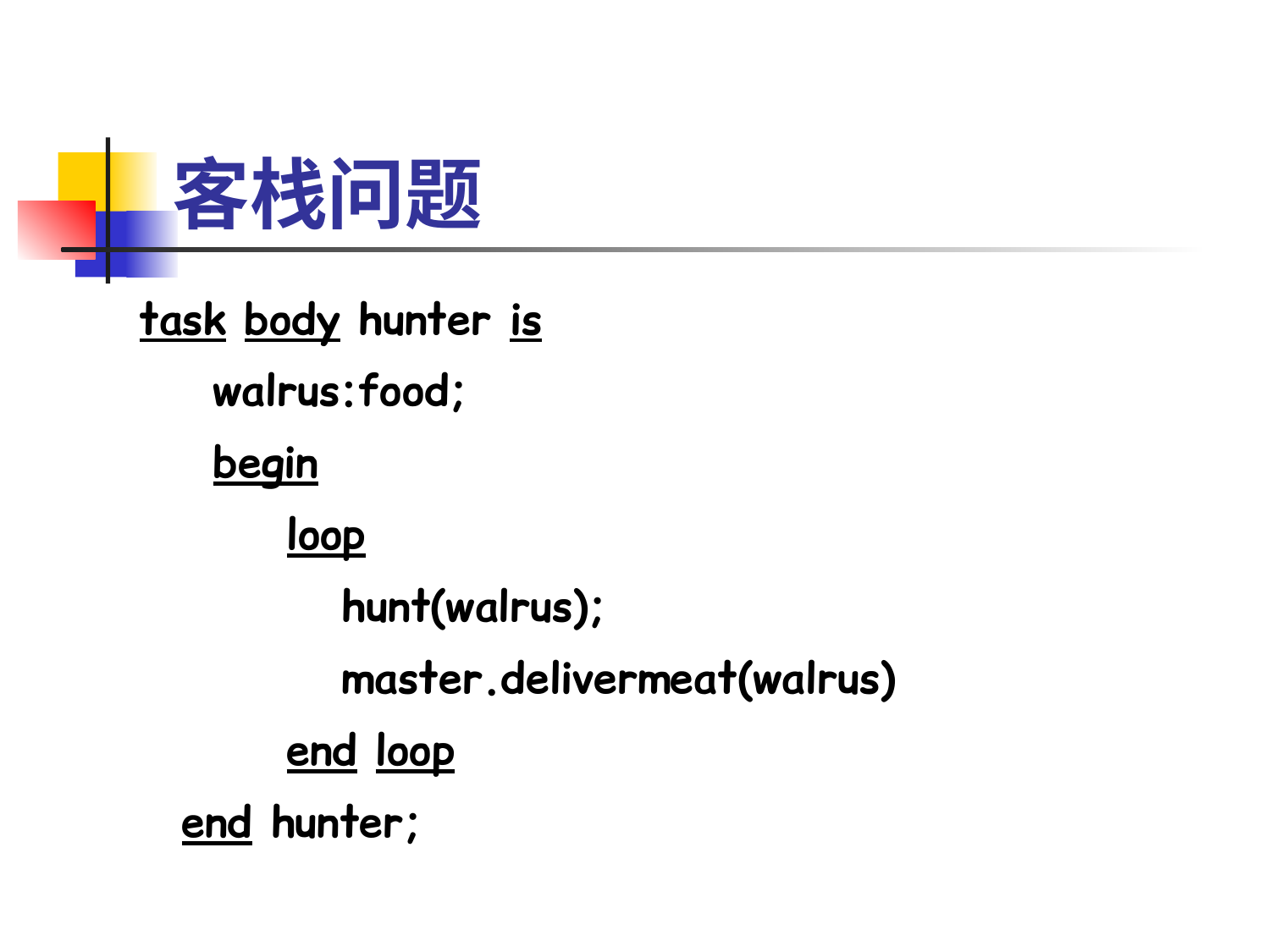

# 客栈问题
task body hunter is
    walrus:food;
    begin
        loop
           hunt(walrus);
           master.delivermeat(walrus)
        end loop
    end hunter;